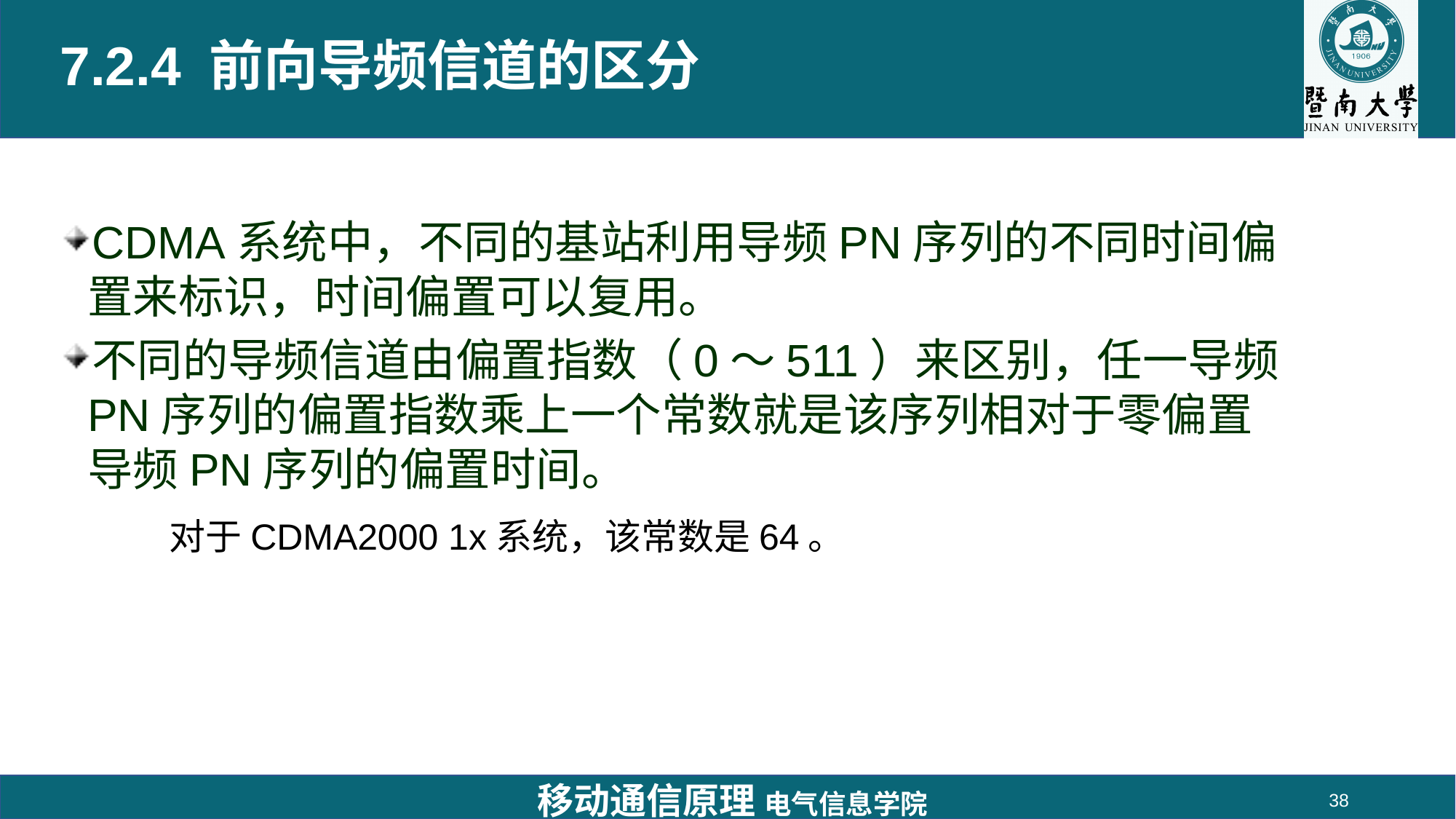

# 7.2.4 前向导频信道的区分
CDMA系统中，不同的基站利用导频PN序列的不同时间偏置来标识，时间偏置可以复用。
不同的导频信道由偏置指数（0～511）来区别，任一导频PN序列的偏置指数乘上一个常数就是该序列相对于零偏置导频PN序列的偏置时间。
	对于CDMA2000 1x系统，该常数是64。
移动通信原理 电气信息学院
38